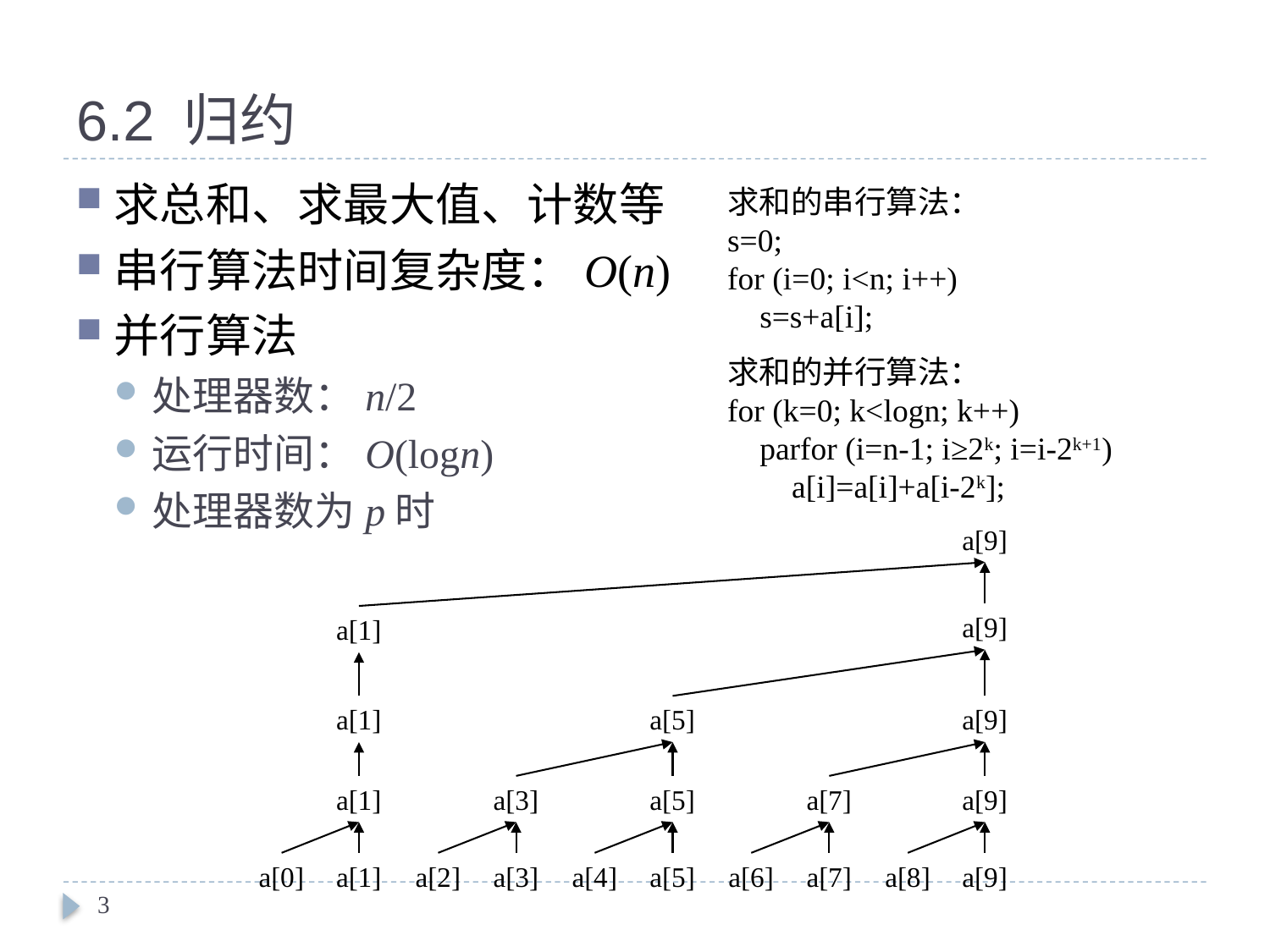

# 6.2 归约
求总和、求最大值、计数等
串行算法时间复杂度：O(n)
并行算法
处理器数：n/2
运行时间：O(logn)
处理器数为p时
求和的串行算法：
s=0;
for (i=0; i<n; i++)
    s=s+a[i];
求和的并行算法：
for (k=0; k<logn; k++)
    parfor (i=n-1; i≥2k; i=i-2k+1)
        a[i]=a[i]+a[i-2k];
a[9]
a[9]
a[1]
a[1]
a[5]
a[9]
a[1]
a[3]
a[5]
a[7]
a[9]
a[0]
a[1]
a[2]
a[3]
a[4]
a[5]
a[6]
a[7]
a[8]
a[9]
3